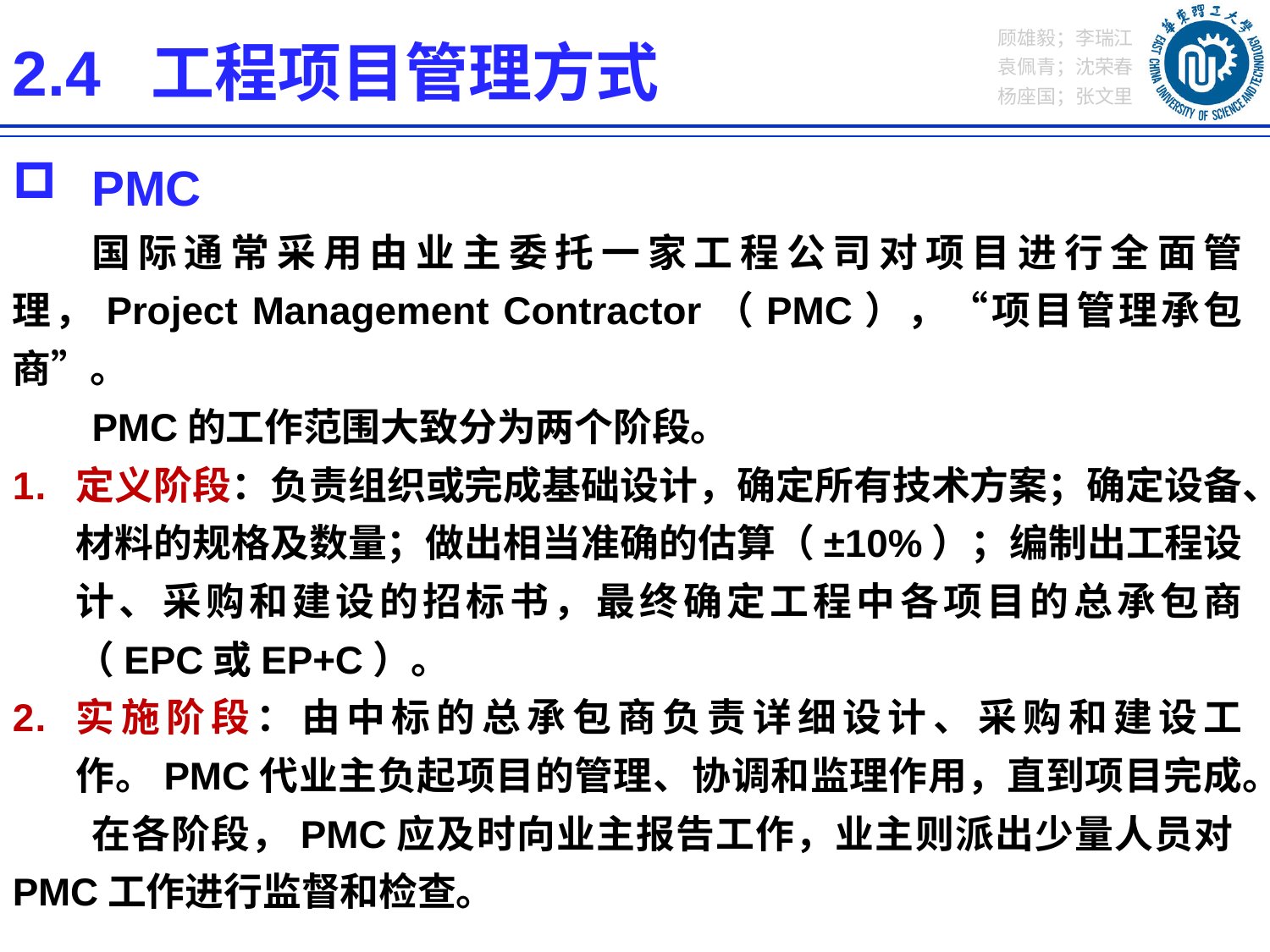

2.4  工程项目管理方式
PMC
国际通常采用由业主委托一家工程公司对项目进行全面管理，Project Management Contractor（PMC），“项目管理承包商”。
PMC的工作范围大致分为两个阶段。
定义阶段：负责组织或完成基础设计，确定所有技术方案；确定设备、材料的规格及数量；做出相当准确的估算（±10%）；编制出工程设计、采购和建设的招标书，最终确定工程中各项目的总承包商（EPC或EP+C）。
实施阶段：由中标的总承包商负责详细设计、采购和建设工作。PMC代业主负起项目的管理、协调和监理作用，直到项目完成。
在各阶段，PMC应及时向业主报告工作，业主则派出少量人员对PMC工作进行监督和检查。